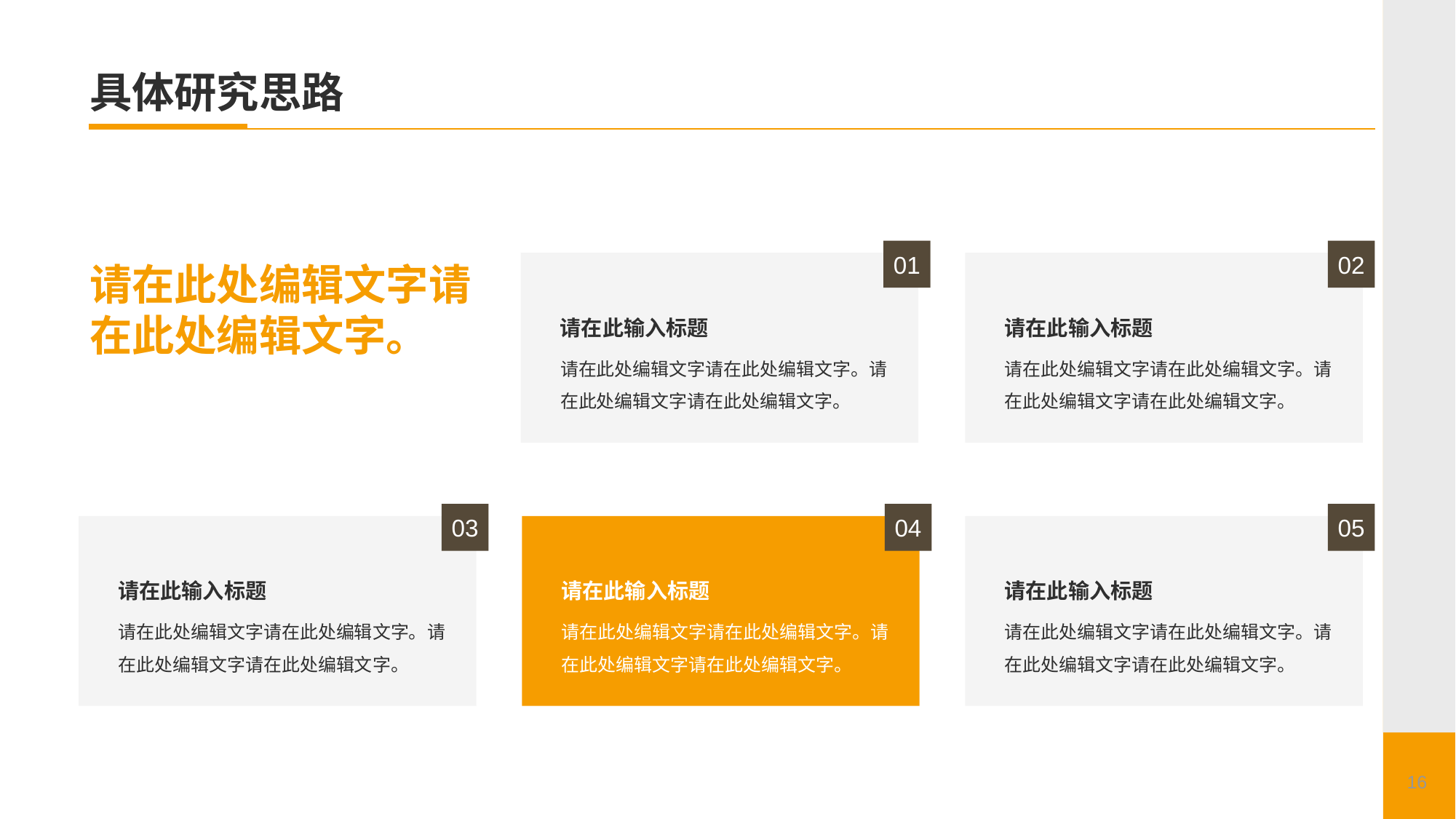

# 具体研究思路
01

请在此输入标题
请在此处编辑文字请在此处编辑文字。请在此处编辑文字请在此处编辑文字。
02

请在此输入标题
请在此处编辑文字请在此处编辑文字。请在此处编辑文字请在此处编辑文字。
请在此处编辑文字请在此处编辑文字。
03

请在此输入标题
请在此处编辑文字请在此处编辑文字。请在此处编辑文字请在此处编辑文字。
04

请在此输入标题
请在此处编辑文字请在此处编辑文字。请在此处编辑文字请在此处编辑文字。
05

请在此输入标题
请在此处编辑文字请在此处编辑文字。请在此处编辑文字请在此处编辑文字。
16